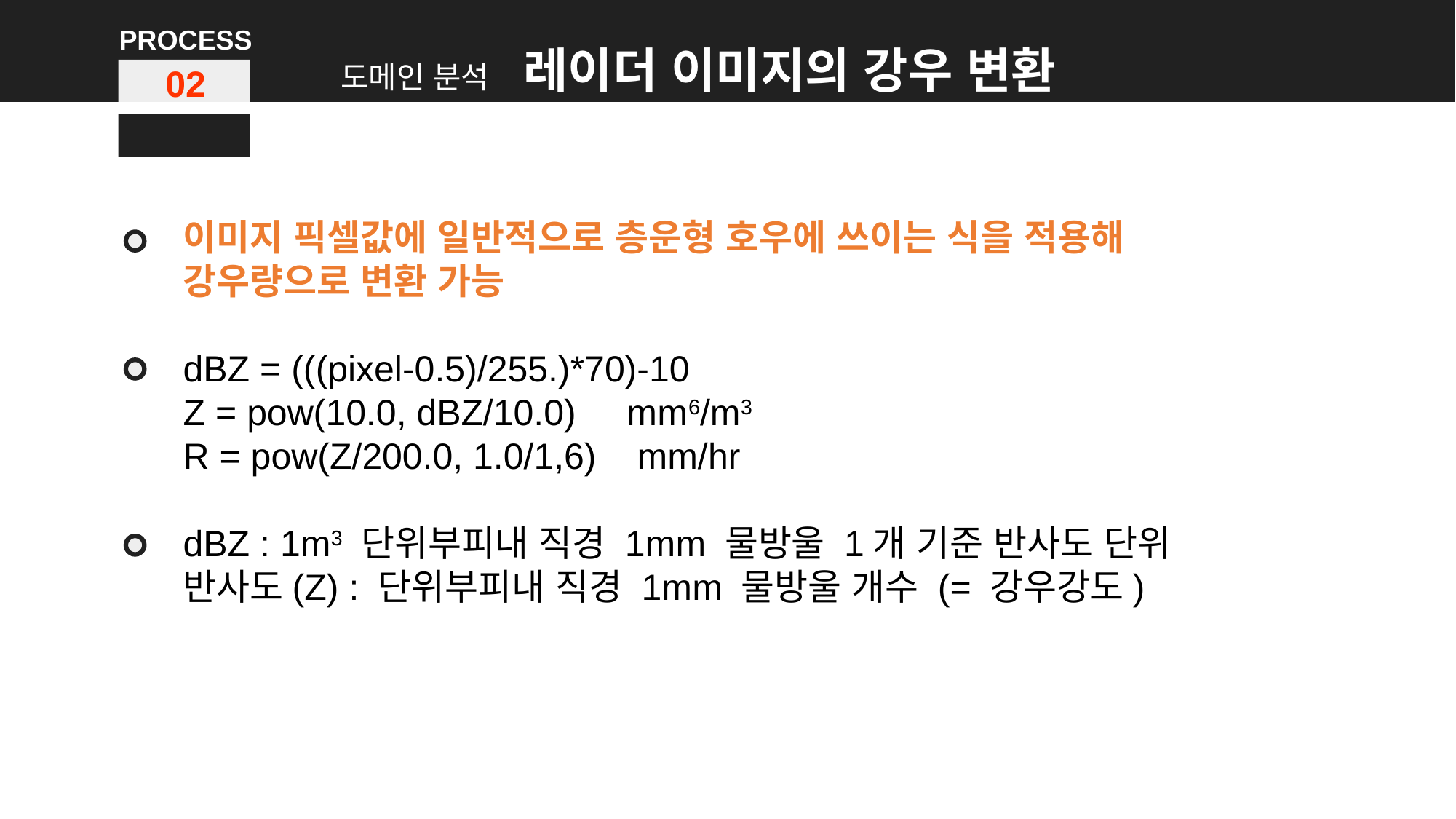

PROCESS

도메인 분석    레이더 이미지의 강우 변환
02

이미지 픽셀값에 일반적으로 층운형 호우에 쓰이는 식을 적용해 강우량으로 변환 가능

dBZ = (((pixel-0.5)/255.)*70)-10
Z = pow(10.0, dBZ/10.0)     mm6/m3
R = pow(Z/200.0, 1.0/1,6)    mm/hr

dBZ : 1m3 단위부피내 직경 1mm 물방울 1개 기준 반사도 단위
반사도(Z) : 단위부피내 직경 1mm 물방울 개수 (= 강우강도)